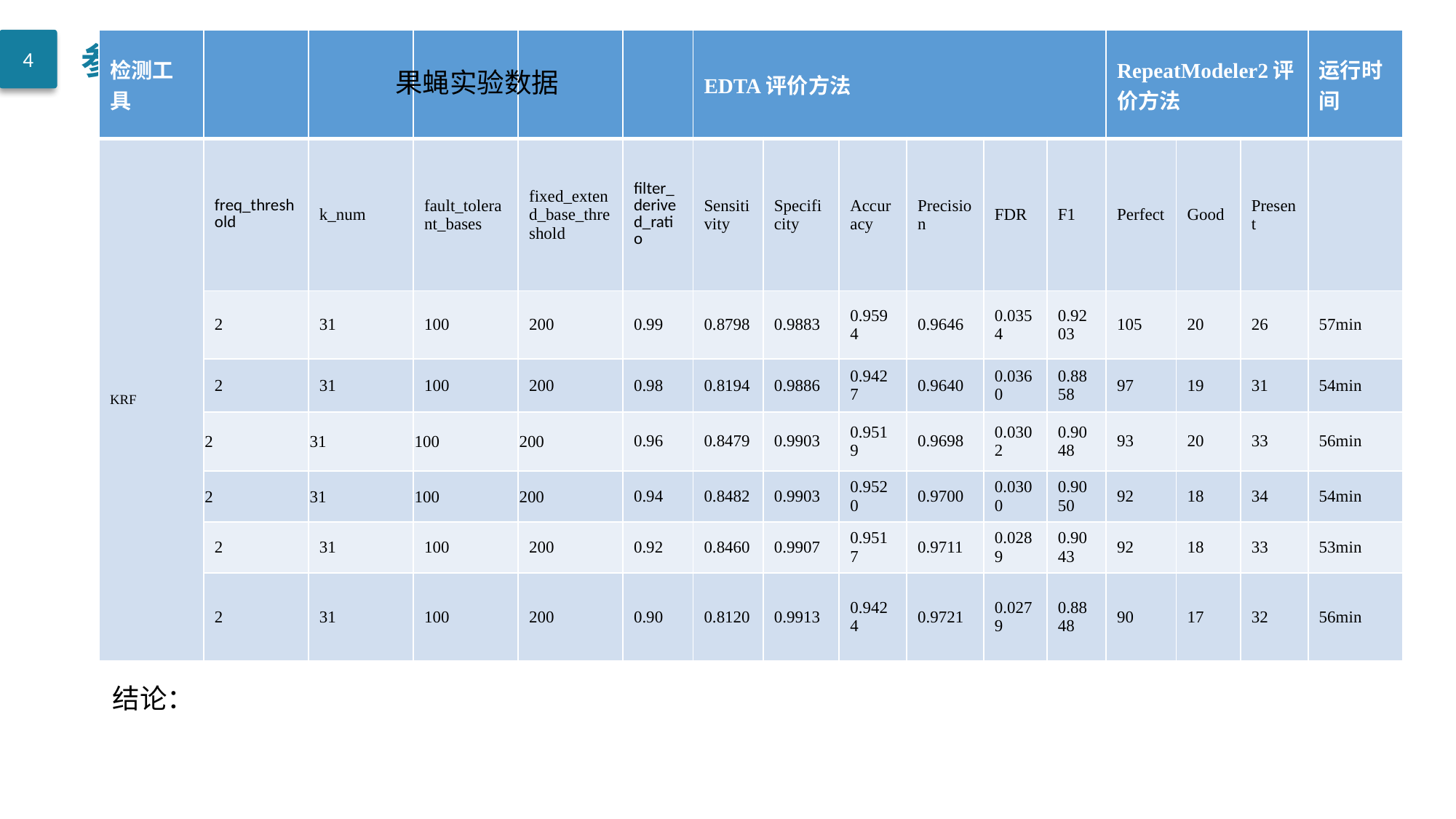

4
| 检测工具 |  |  |  |  |  | EDTA评价方法 |  |  |  |  |  | RepeatModeler2评价方法 |  |  | 运行时间 |
| --- | --- | --- | --- | --- | --- | --- | --- | --- | --- | --- | --- | --- | --- | --- | --- |
| KRF | freq\_threshold | k\_num | fault\_tolerant\_bases | fixed\_extend\_base\_threshold | filter\_derived\_ratio | Sensitivity | Specificity | Accuracy | Precision | FDR | F1 | Perfect | Good | Present |  |
|  | 2 | 31 | 100 | 200 | 0.99 | 0.8798 | 0.9883 | 0.9594 | 0.9646 | 0.0354 | 0.9203 | 105 | 20 | 26 | 57min |
|  | 2 | 31 | 100 | 200 | 0.98 | 0.8194 | 0.9886 | 0.9427 | 0.9640 | 0.0360 | 0.8858 | 97 | 19 | 31 | 54min |
|  | 2 | 31 | 100 | 200 | 0.96 | 0.8479 | 0.9903 | 0.9519 | 0.9698 | 0.0302 | 0.9048 | 93 | 20 | 33 | 56min |
|  | 2 | 31 | 100 | 200 | 0.94 | 0.8482 | 0.9903 | 0.9520 | 0.9700 | 0.0300 | 0.9050 | 92 | 18 | 34 | 54min |
|  | 2 | 31 | 100 | 200 | 0.92 | 0.8460 | 0.9907 | 0.9517 | 0.9711 | 0.0289 | 0.9043 | 92 | 18 | 33 | 53min |
|  | 2 | 31 | 100 | 200 | 0.90 | 0.8120 | 0.9913 | 0.9424 | 0.9721 | 0.0279 | 0.8848 | 90 | 17 | 32 | 56min |
参数影响
果蝇实验数据
结论：